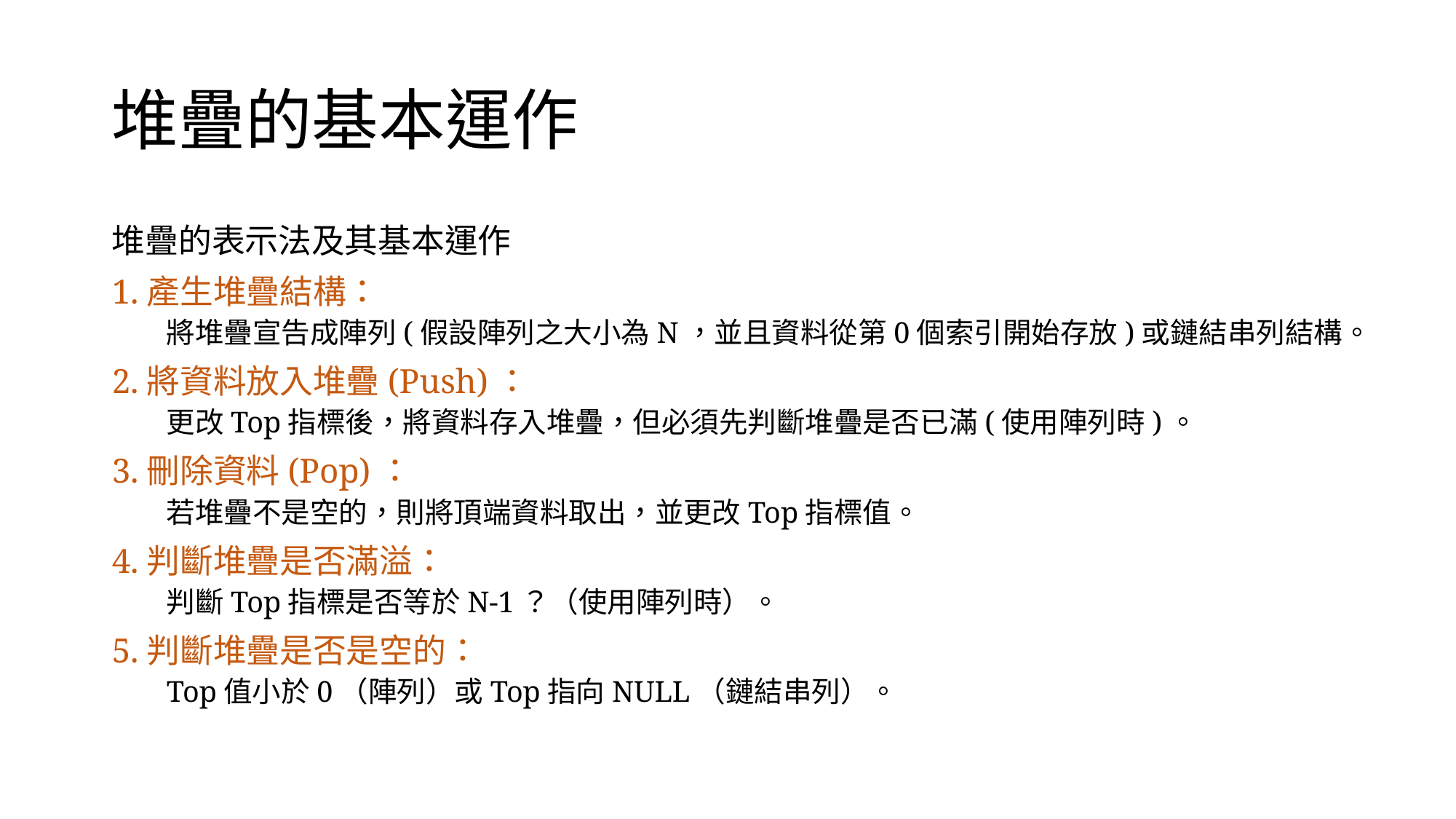

# 堆疊的基本運作
堆疊的表示法及其基本運作
1.產生堆疊結構：
將堆疊宣告成陣列(假設陣列之大小為N，並且資料從第0個索引開始存放)或鏈結串列結構。
2.將資料放入堆疊(Push)：
更改Top指標後，將資料存入堆疊，但必須先判斷堆疊是否已滿(使用陣列時)。
3.刪除資料(Pop)：
若堆疊不是空的，則將頂端資料取出，並更改Top指標值。
4.判斷堆疊是否滿溢：
判斷Top指標是否等於N-1？（使用陣列時）。
5.判斷堆疊是否是空的：
Top值小於0（陣列）或Top指向NULL（鏈結串列）。